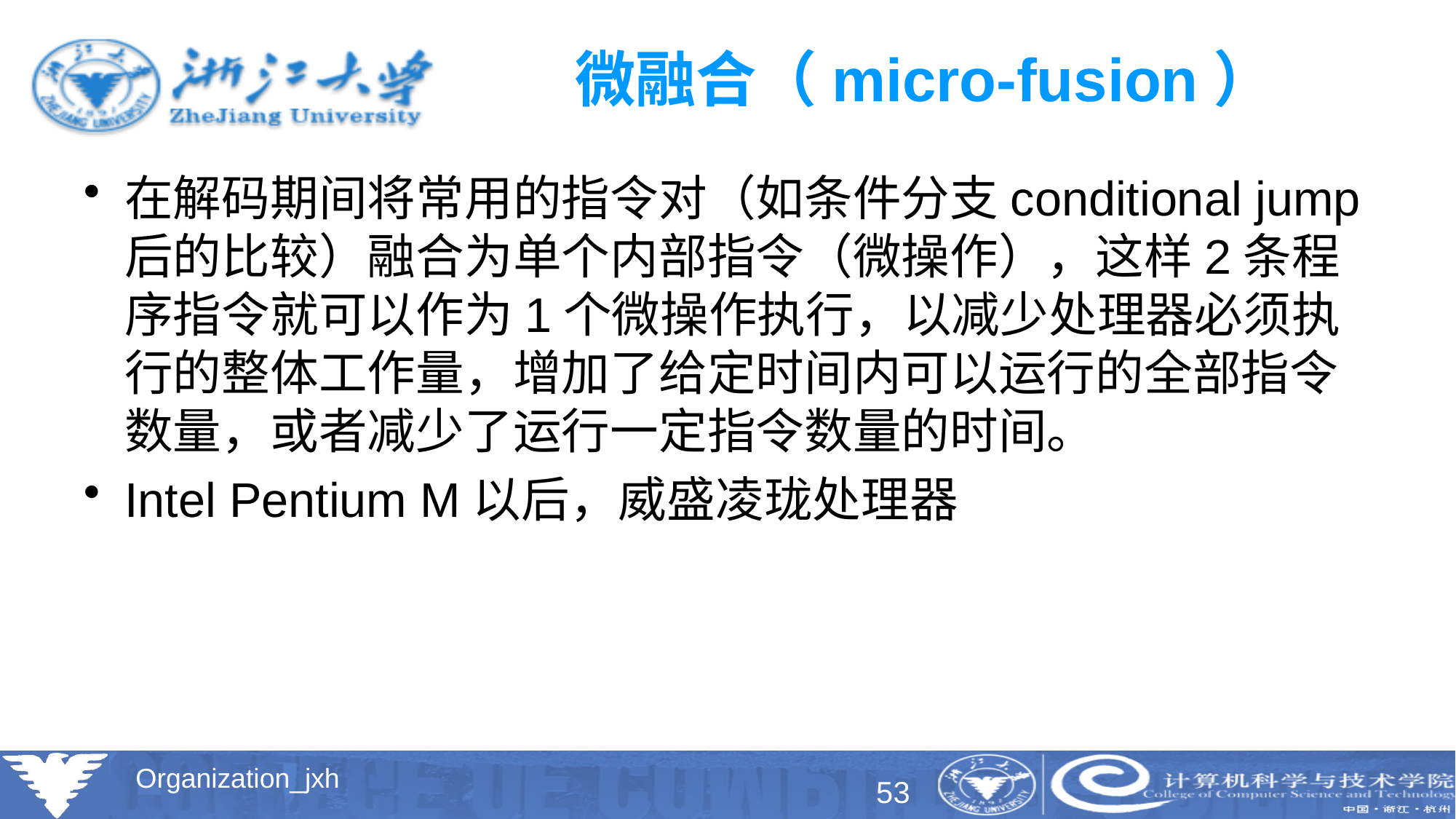

# 微融合（micro-fusion）
在解码期间将常用的指令对（如条件分支conditional jump后的比较）融合为单个内部指令（微操作），这样2条程序指令就可以作为1个微操作执行，以减少处理器必须执行的整体工作量，增加了给定时间内可以运行的全部指令数量，或者减少了运行一定指令数量的时间。
Intel Pentium M以后，威盛凌珑处理器